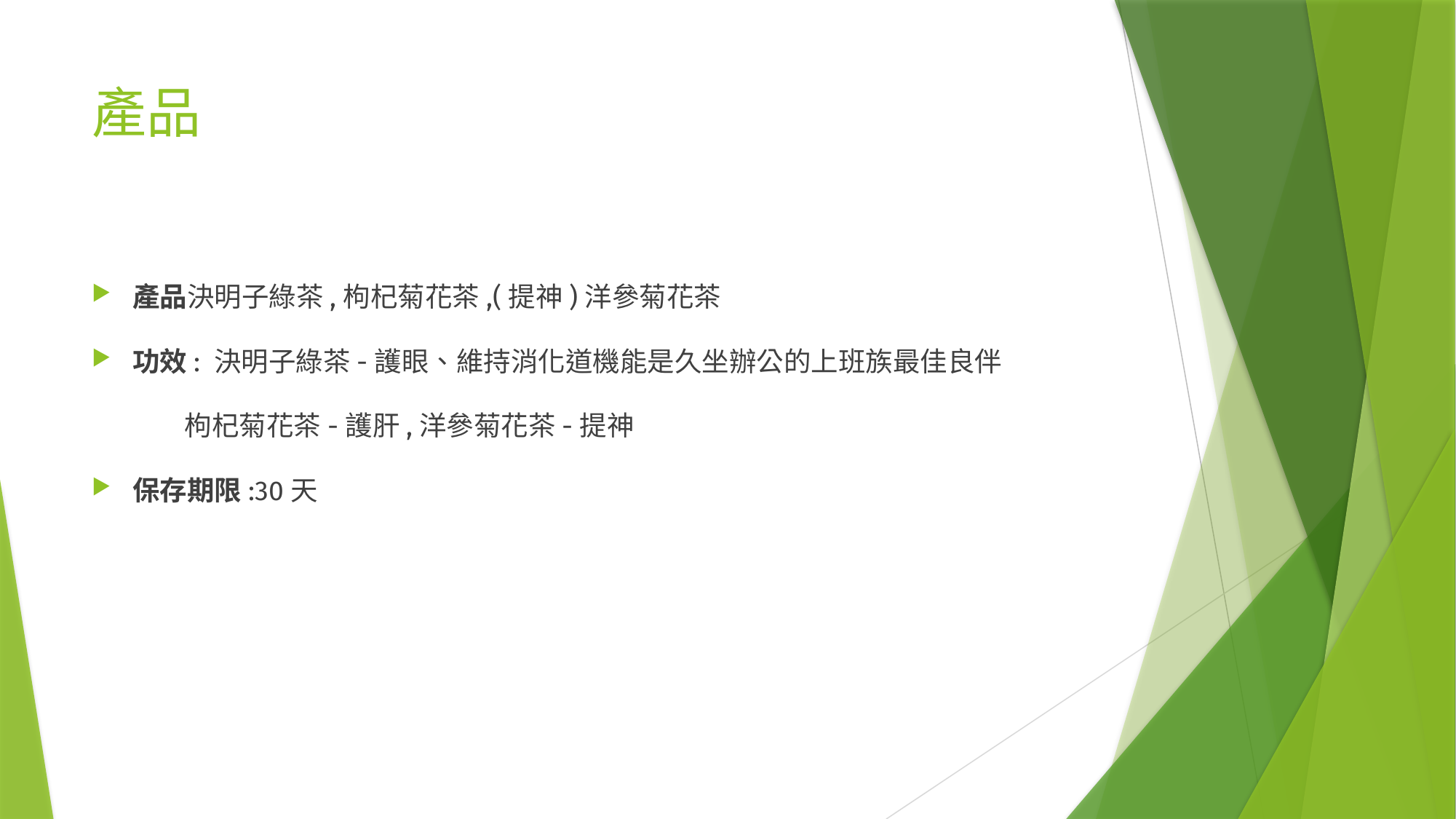

# 產品
產品決明子綠茶,枸杞菊花茶,(提神)洋參菊花茶
功效: 決明子綠茶-護眼、維持消化道機能是久坐辦公的上班族最佳良伴
              枸杞菊花茶-護肝,洋參菊花茶-提神
保存期限:30天